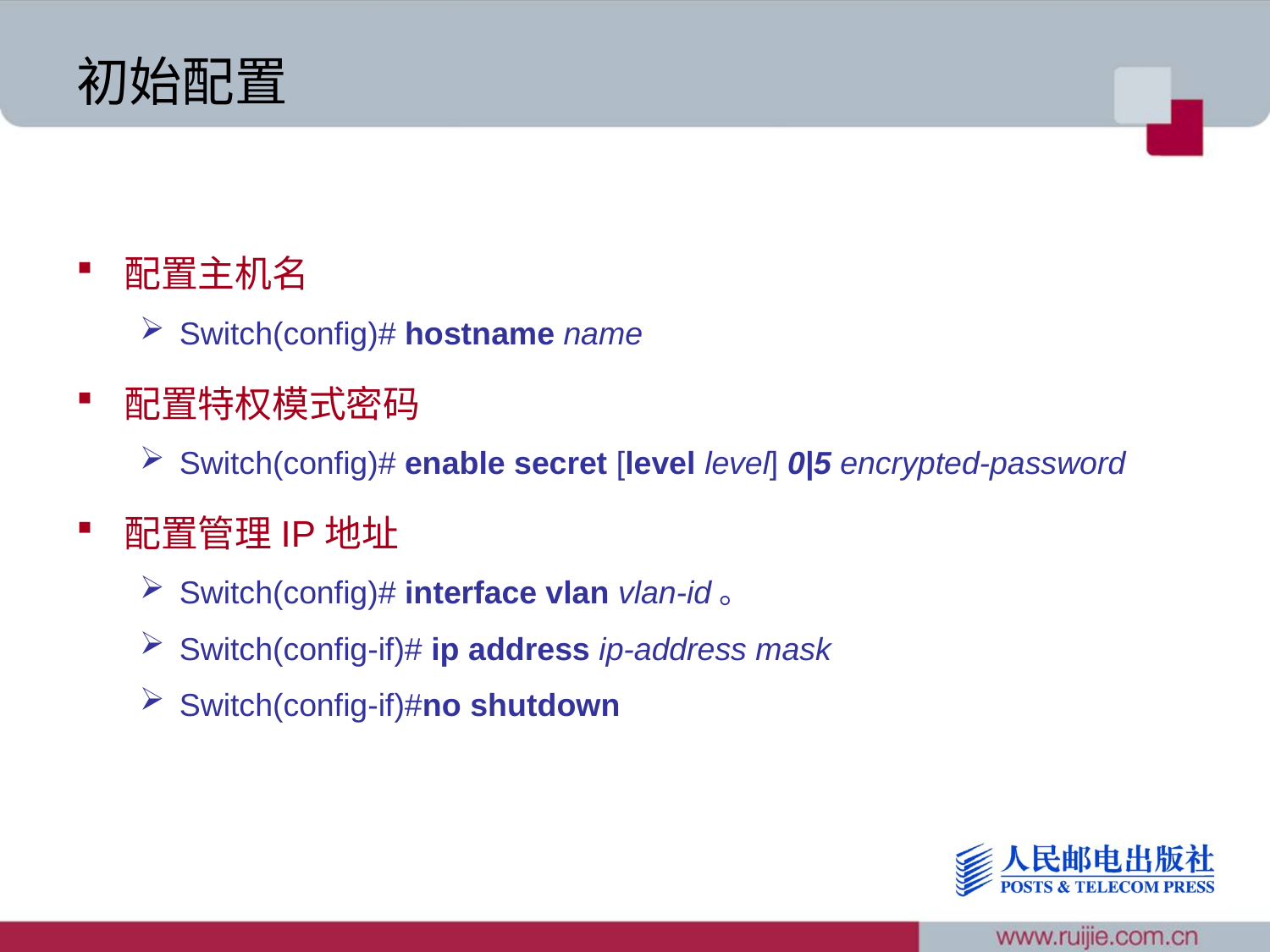

# 初始配置
配置主机名
Switch(config)# hostname name
配置特权模式密码
Switch(config)# enable secret [level level] 0|5 encrypted-password
配置管理IP地址
Switch(config)# interface vlan vlan-id。
Switch(config-if)# ip address ip-address mask
Switch(config-if)#no shutdown